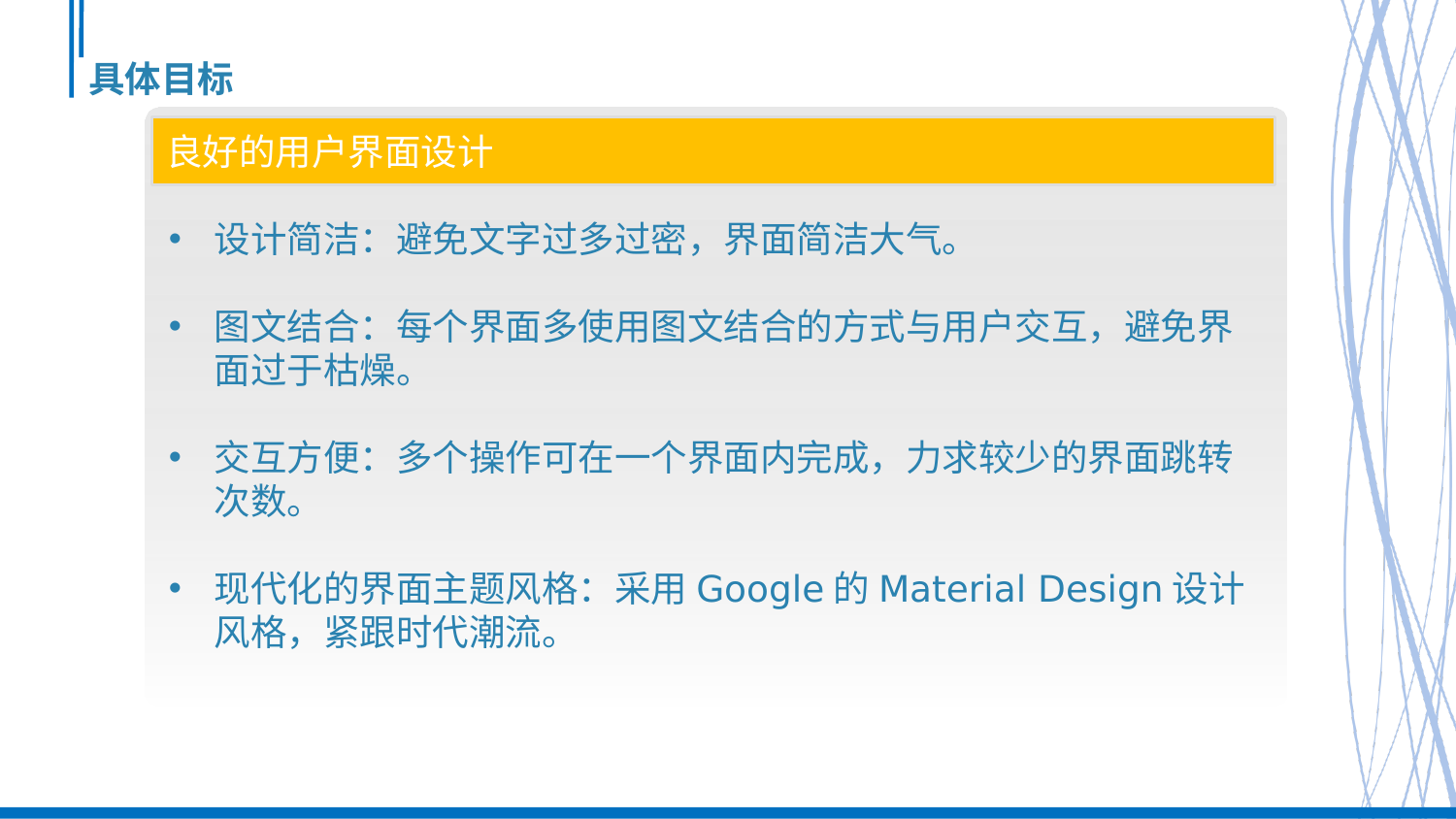

# 具体目标

良好的用户界面设计

设计简洁：避免文字过多过密，界面简洁大气。

图文结合：每个界面多使用图文结合的方式与用户交互，避免界面过于枯燥。

交互方便：多个操作可在一个界面内完成，力求较少的界面跳转次数。

现代化的界面主题风格：采用Google的Material Design设计风格，紧跟时代潮流。